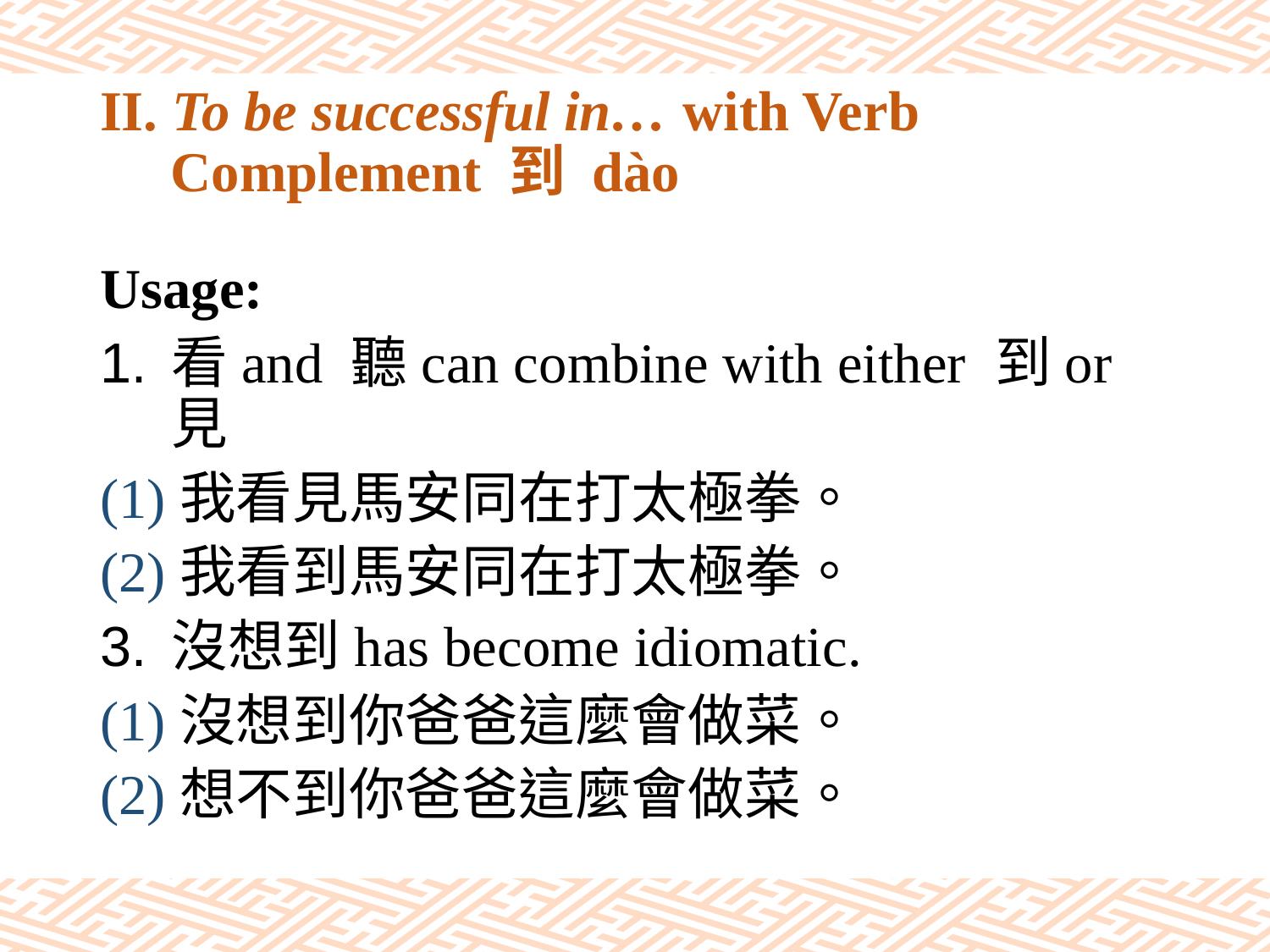

# II. To be successful in… with Verb Complement 到 dào
Usage:
看and 聽can combine with either 到or 見
(1)我看見馬安同在打太極拳。
(2)我看到馬安同在打太極拳。
沒想到has become idiomatic.
(1)沒想到你爸爸這麼會做菜。
(2)想不到你爸爸這麼會做菜。